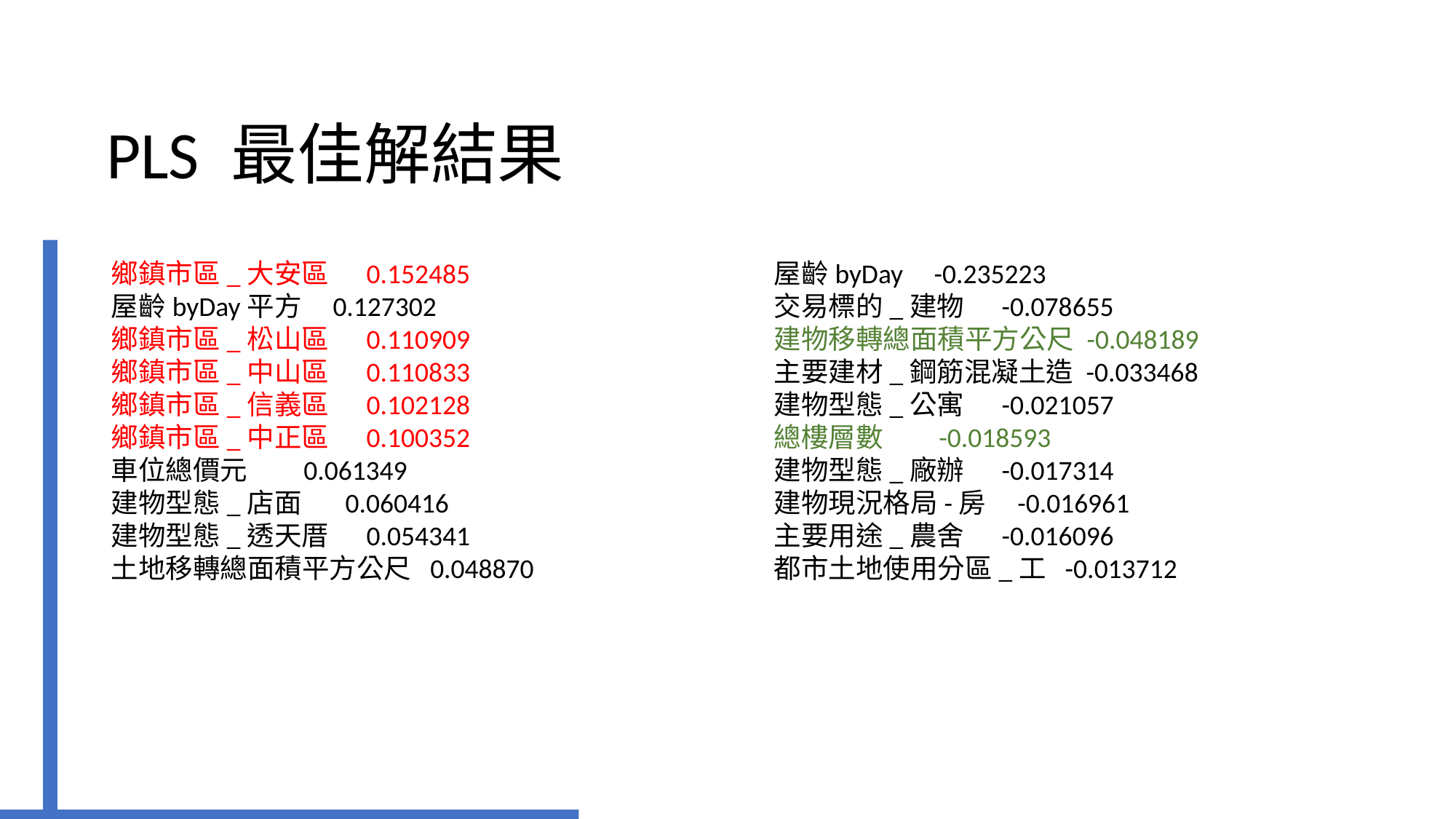

PLS 最佳解結果
測試資料 RMSE 下降 4.8 %

測試資料 Coefficient 上升 17.7%

鄉鎮市區_大安區     0.152485
屋齡byDay平方    0.127302
鄉鎮市區_松山區     0.110909
鄉鎮市區_中山區     0.110833
鄉鎮市區_信義區     0.102128
鄉鎮市區_中正區     0.100352
車位總價元        0.061349
建物型態_店面      0.060416
建物型態_透天厝     0.054341
土地移轉總面積平方公尺  0.048870
屋齡byDay     -0.235223
交易標的_建物     -0.078655
建物移轉總面積平方公尺 -0.048189
主要建材_鋼筋混凝土造 -0.033468
建物型態_公寓     -0.021057
總樓層數        -0.018593
建物型態_廠辦     -0.017314
建物現況格局-房    -0.016961
主要用途_農舍     -0.016096
都市土地使用分區_工  -0.013712